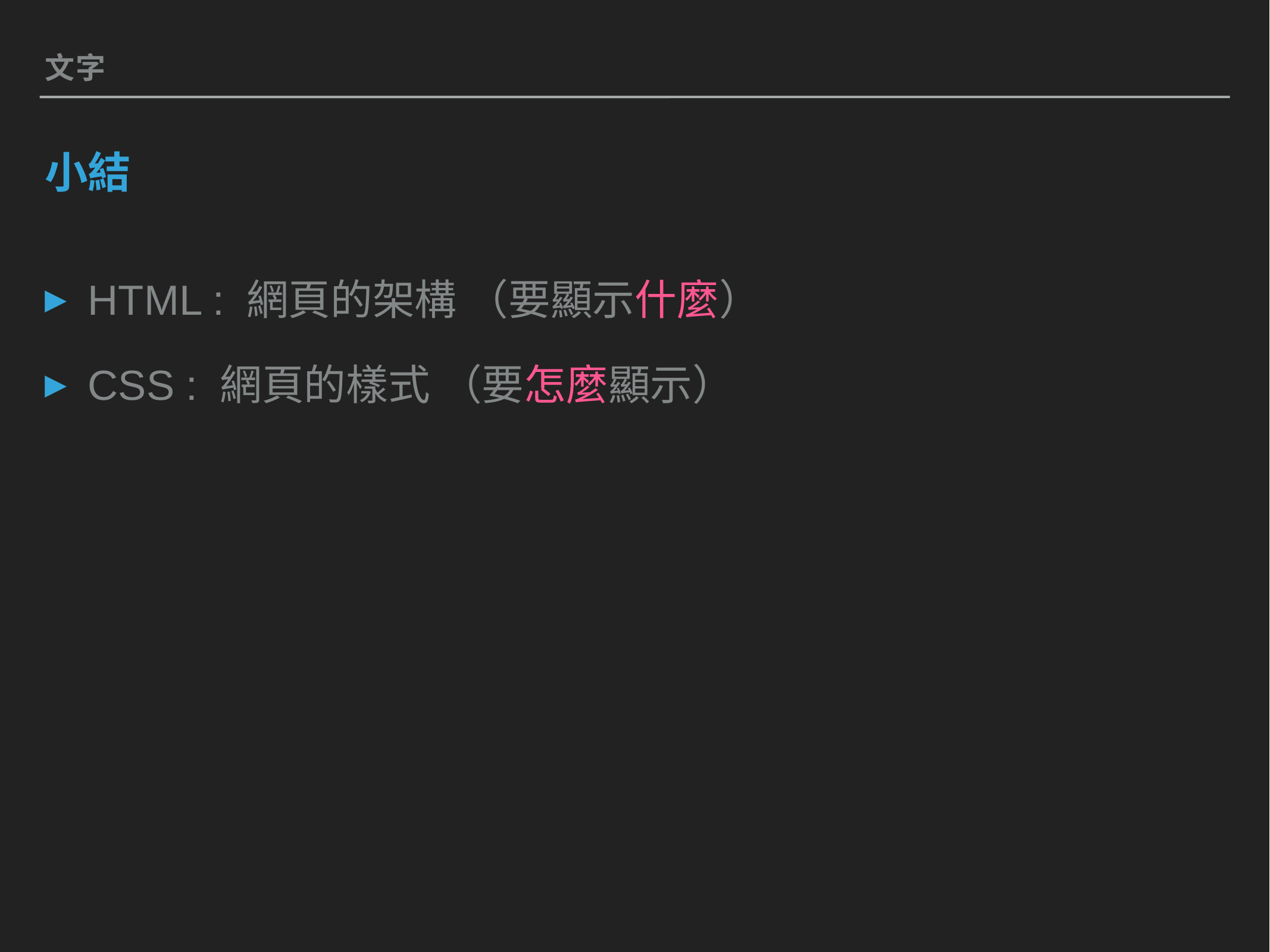

文字
# 小結
HTML : 網頁的架構 （要顯示什麼）
CSS : 網頁的樣式 （要怎麼顯示）